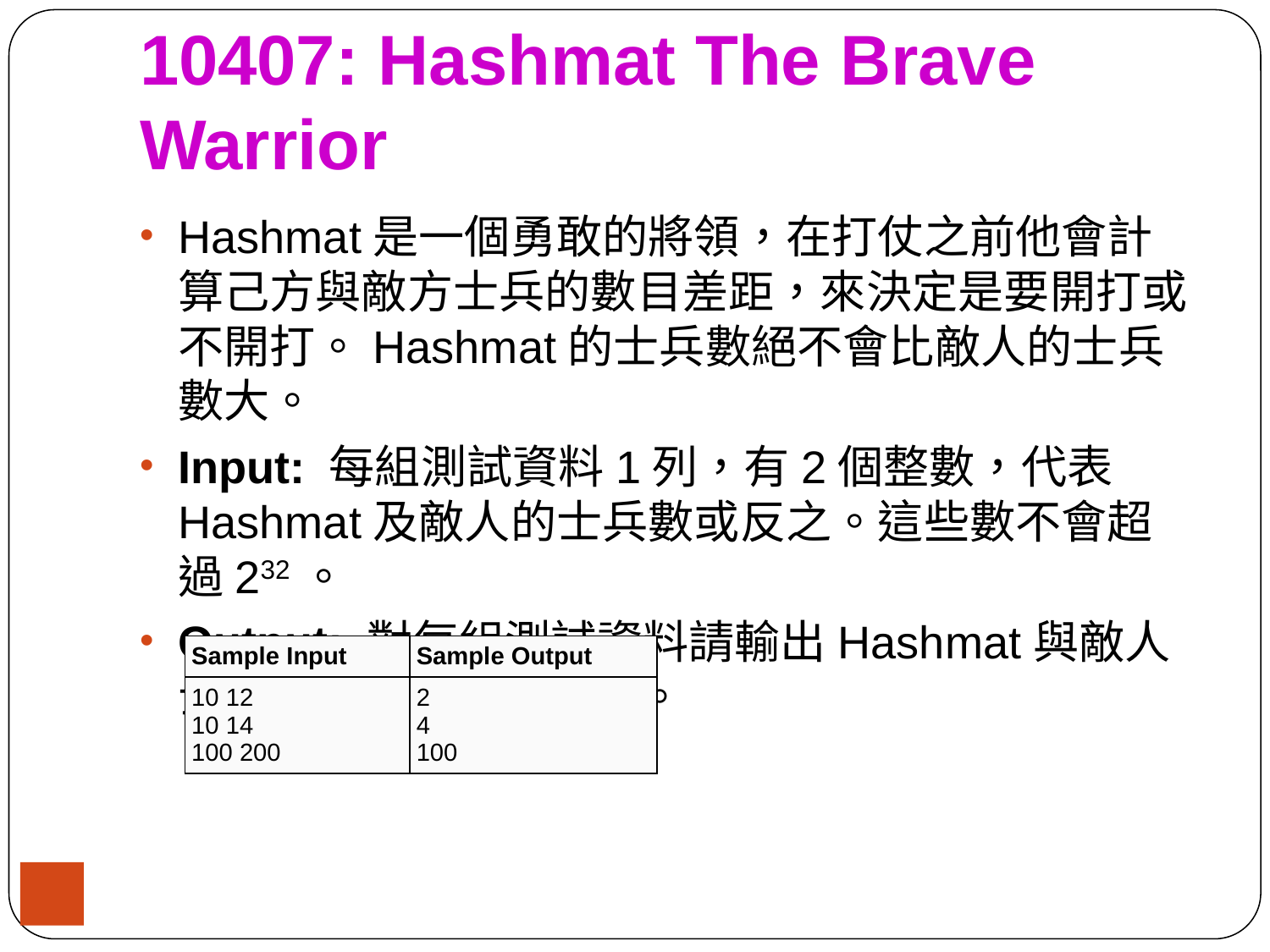

# 10407: Hashmat The Brave Warrior
Hashmat是一個勇敢的將領，在打仗之前他會計算己方與敵方士兵的數目差距，來決定是要開打或不開打。Hashmat的士兵數絕不會比敵人的士兵數大。
Input: 每組測試資料1列，有2個整數，代表Hashmat及敵人的士兵數或反之。這些數不會超過232。
Output: 對每組測試資料請輸出Hashmat與敵人士兵數目的差（正數）。
| Sample Input | Sample Output |
| --- | --- |
| 10 12 10 14 100 200 | 2 4 100 |